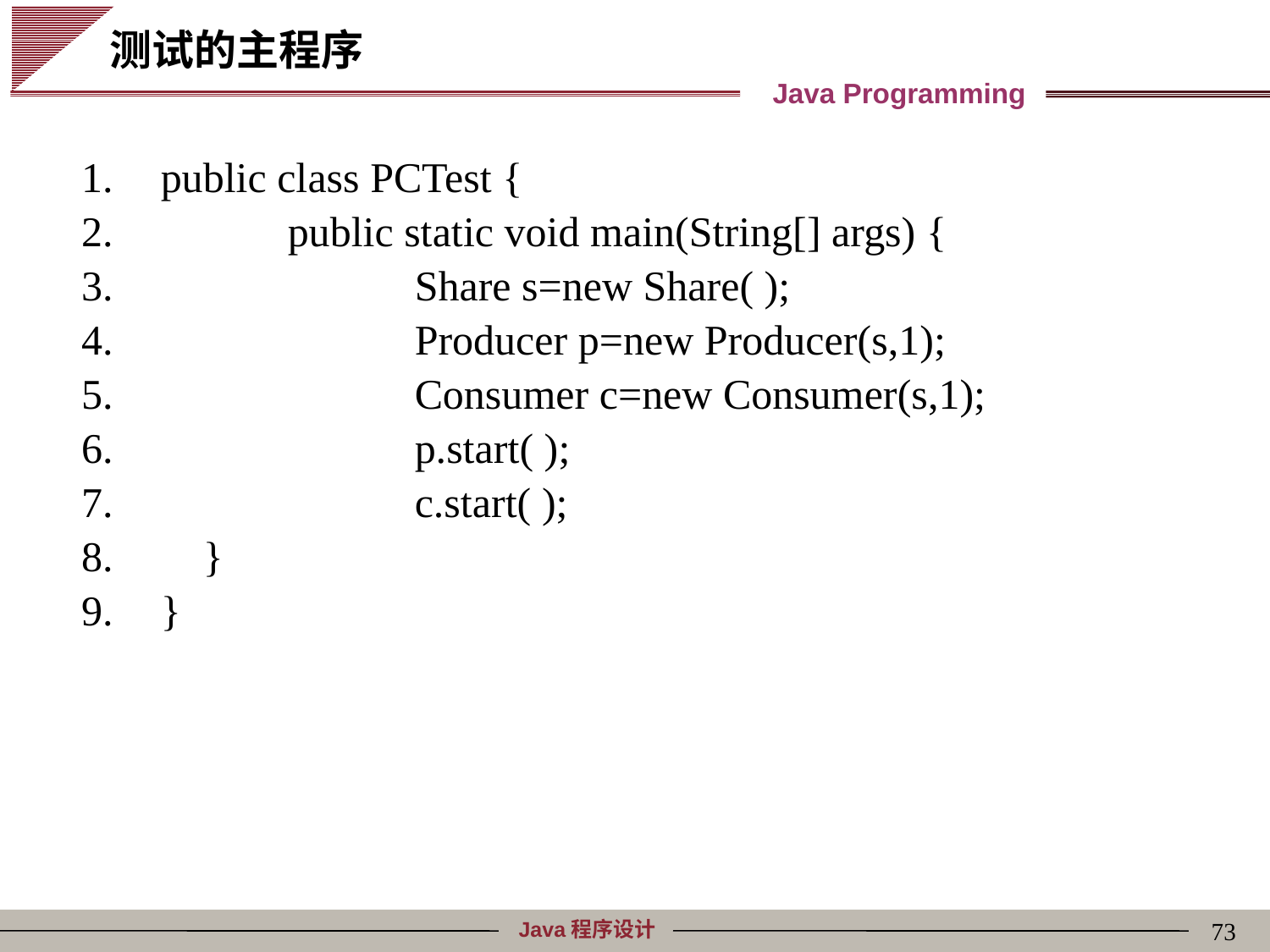

# 测试的主程序
public class PCTest {
	public static void main(String[] args) {
		Share s=new Share( );
		Producer p=new Producer(s,1);
		Consumer c=new Consumer(s,1);
		p.start( );
		c.start( );
    }
}